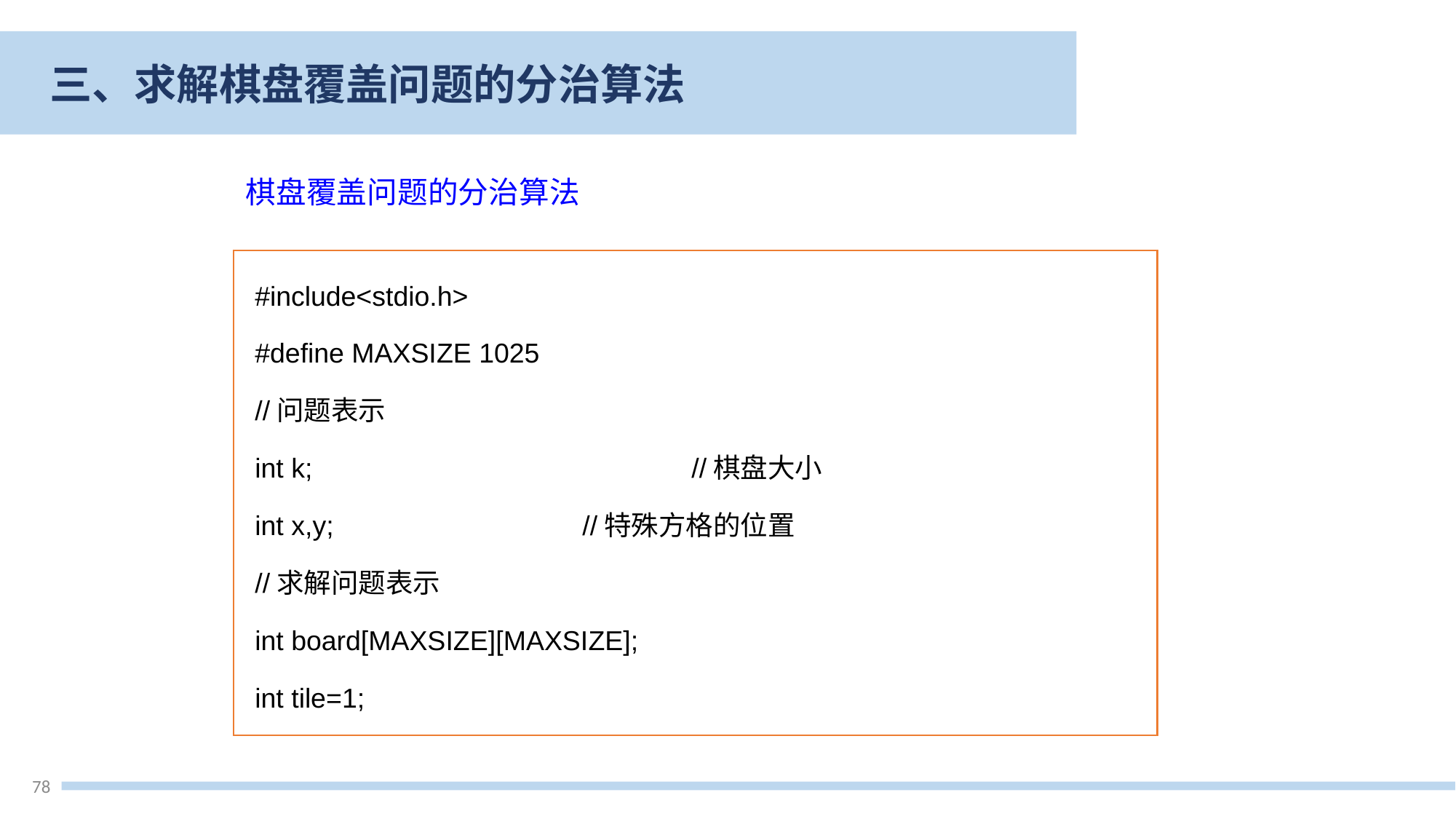

三、求解棋盘覆盖问题的分治算法
棋盘覆盖问题的分治算法
#include<stdio.h>
#define MAXSIZE 1025
//问题表示
int k;				//棋盘大小
int x,y;			//特殊方格的位置
//求解问题表示
int board[MAXSIZE][MAXSIZE];
int tile=1;
78